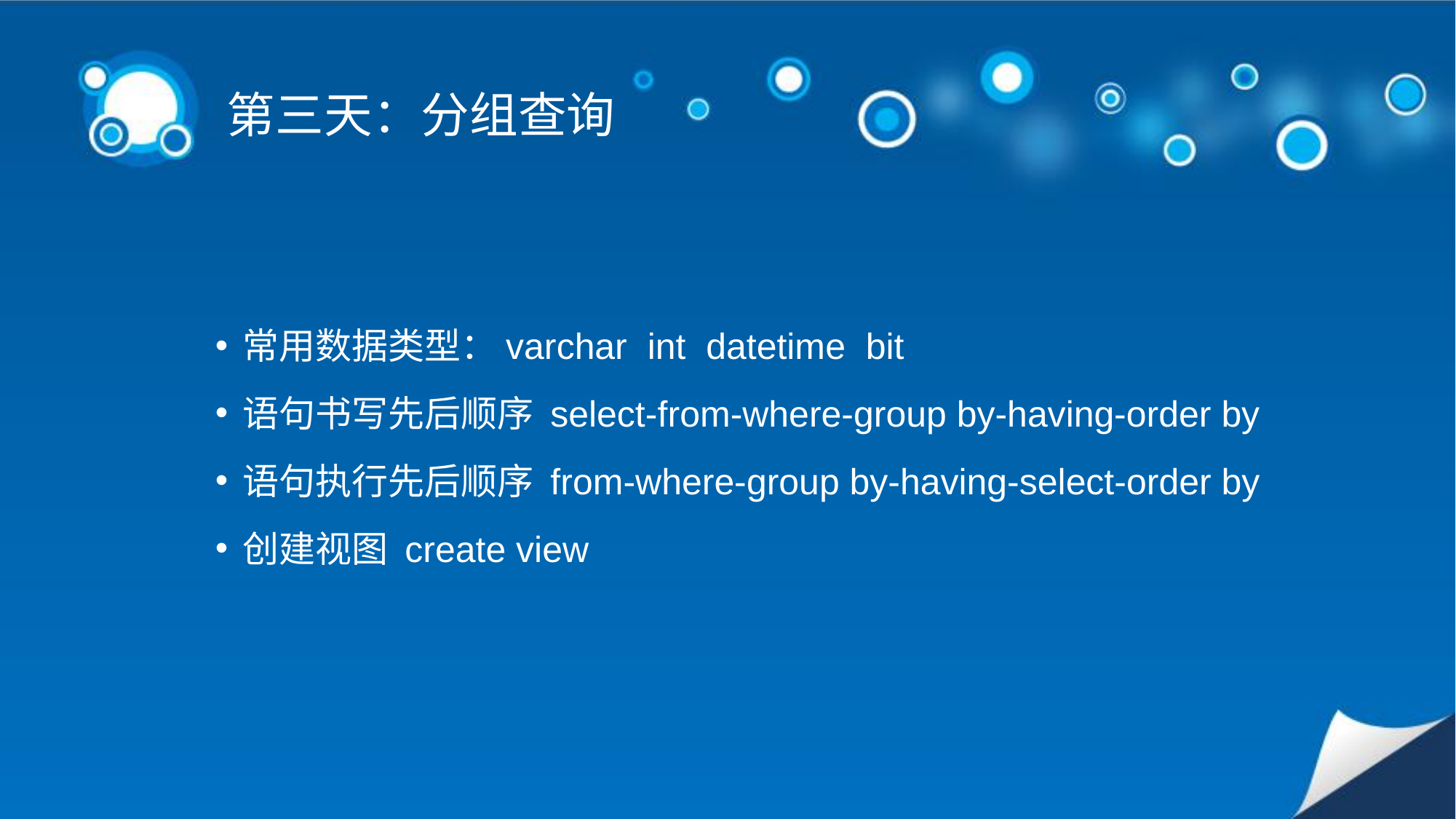

# 第三天：分组查询
常用数据类型：varchar  int  datetime  bit
语句书写先后顺序 select-from-where-group by-having-order by
语句执行先后顺序 from-where-group by-having-select-order by
创建视图 create view